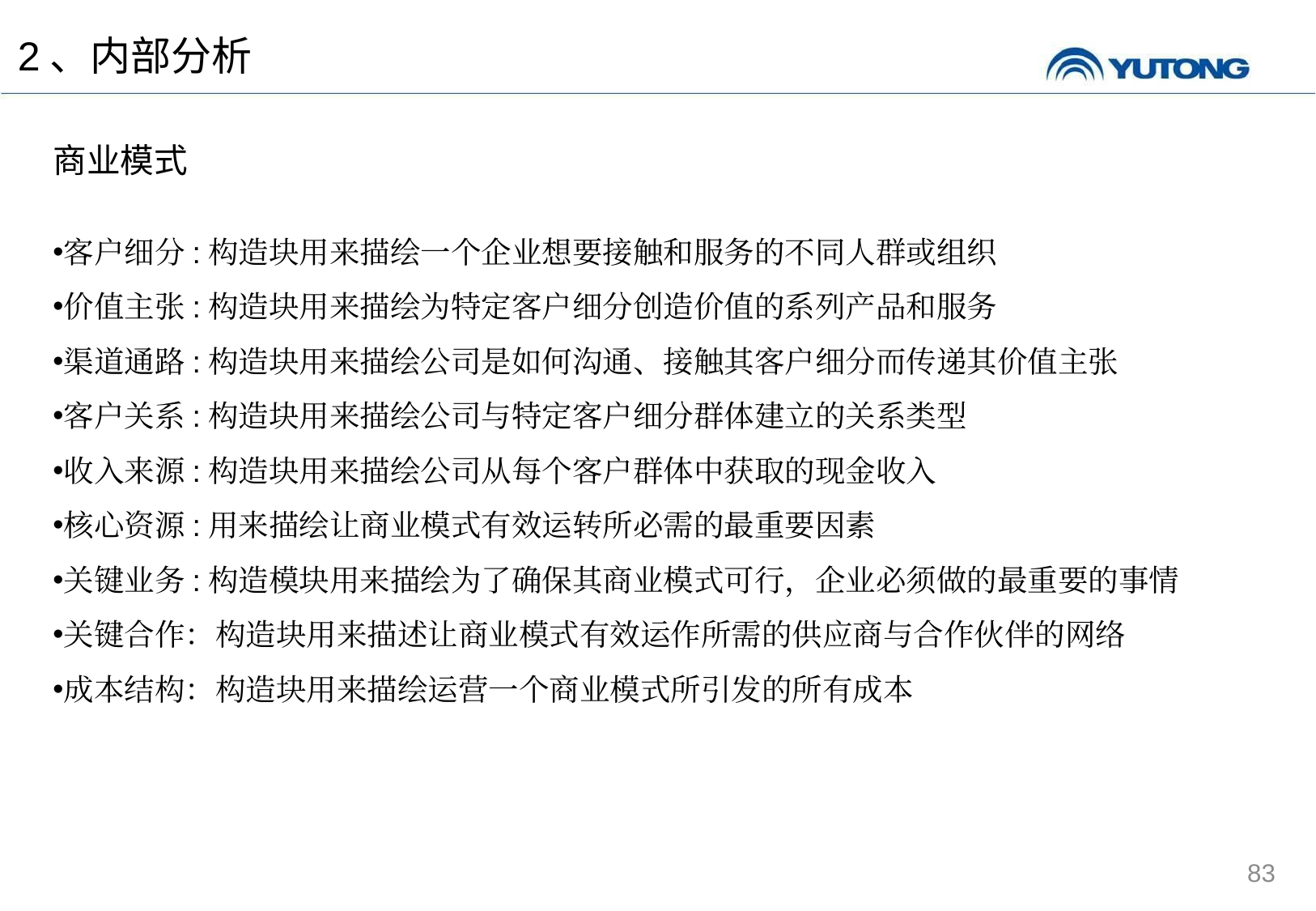

2、内部分析
商业模式
客户细分:构造块用来描绘一个企业想要接触和服务的不同人群或组织
价值主张:构造块用来描绘为特定客户细分创造价值的系列产品和服务
渠道通路:构造块用来描绘公司是如何沟通、接触其客户细分而传递其价值主张
客户关系:构造块用来描绘公司与特定客户细分群体建立的关系类型
收入来源:构造块用来描绘公司从每个客户群体中获取的现金收入
核心资源:用来描绘让商业模式有效运转所必需的最重要因素
关键业务:构造模块用来描绘为了确保其商业模式可行，企业必须做的最重要的事情
关键合作：构造块用来描述让商业模式有效运作所需的供应商与合作伙伴的网络
成本结构：构造块用来描绘运营一个商业模式所引发的所有成本
83